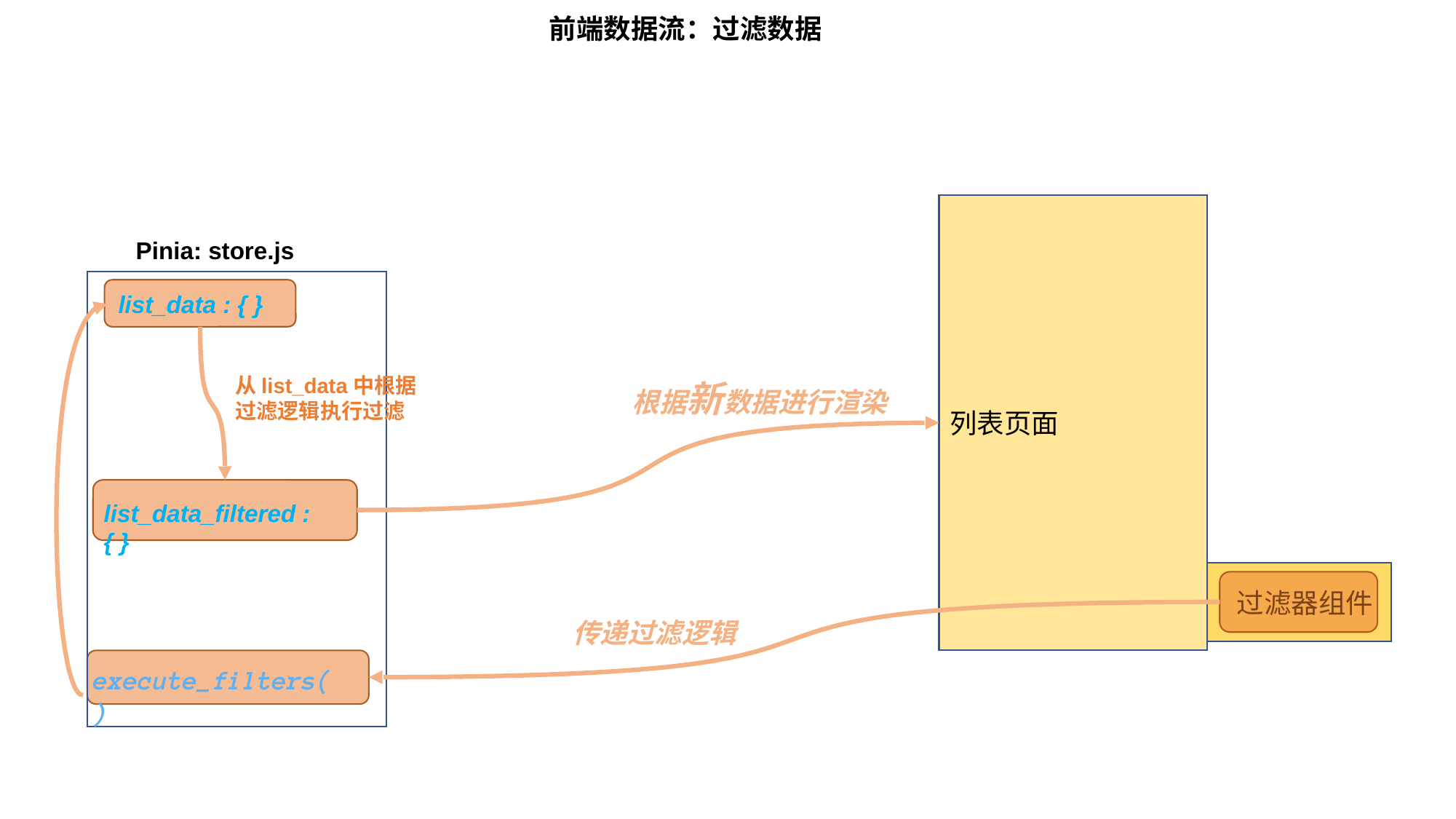

前端数据流：过滤数据
列表页面
Pinia: store.js

list_data : { }
从list_data中根据过滤逻辑执行过滤
根据新数据进行渲染

list_data_filtered : { }
  过滤器组件

传递过滤逻辑

execute_filters()